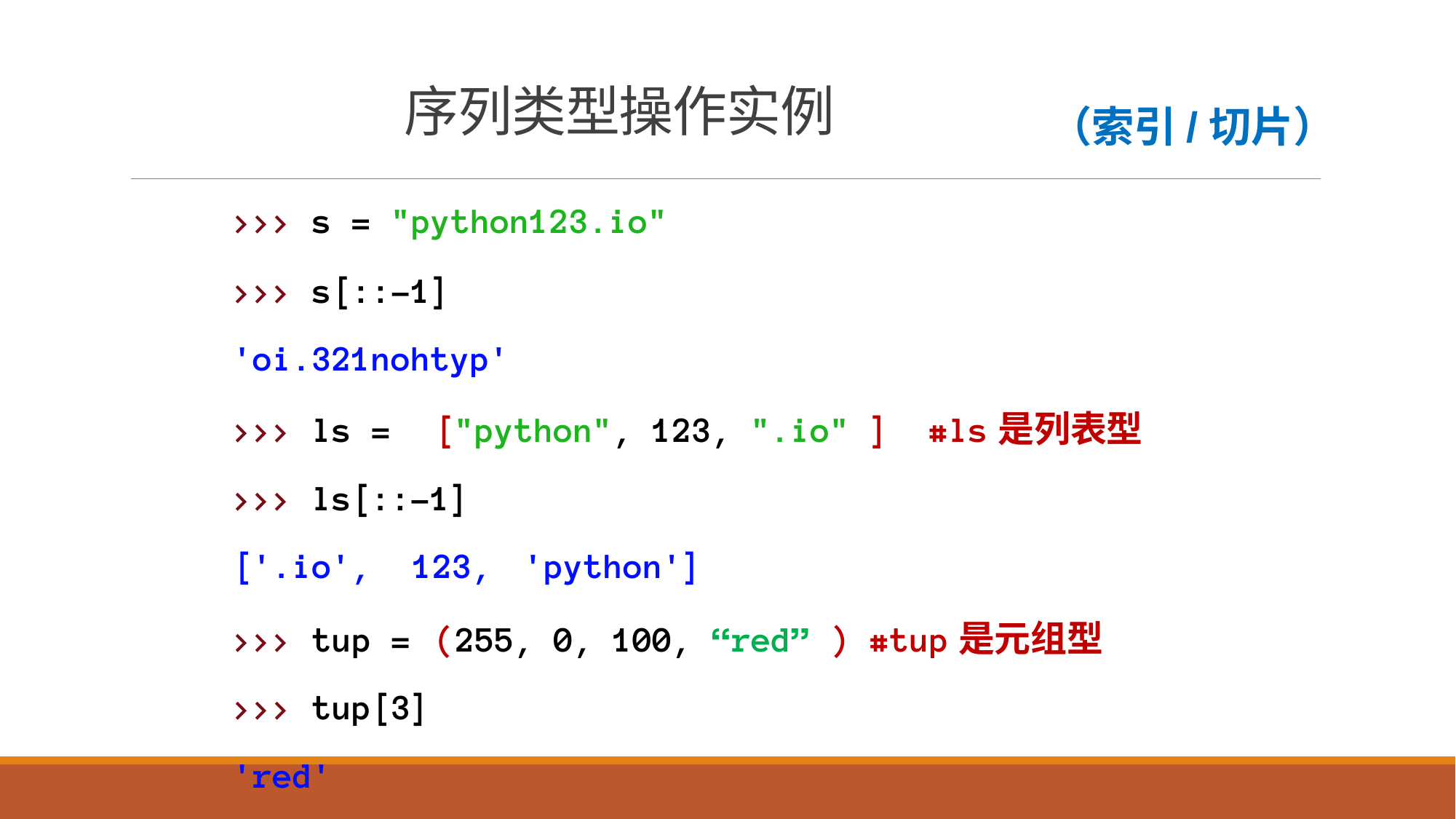

# 序列类型操作实例
（索引/切片）
>>> s = "python123.io"
>>> s[::-1]
'oi.321nohtyp'
>>> ls =	["python", 123, ".io" ]  #ls是列表型
>>> ls[::-1]
['.io',	123,	'python']
>>> tup =	(255, 0, 100, “red” ) #tup是元组型
>>> tup[3]
'red'